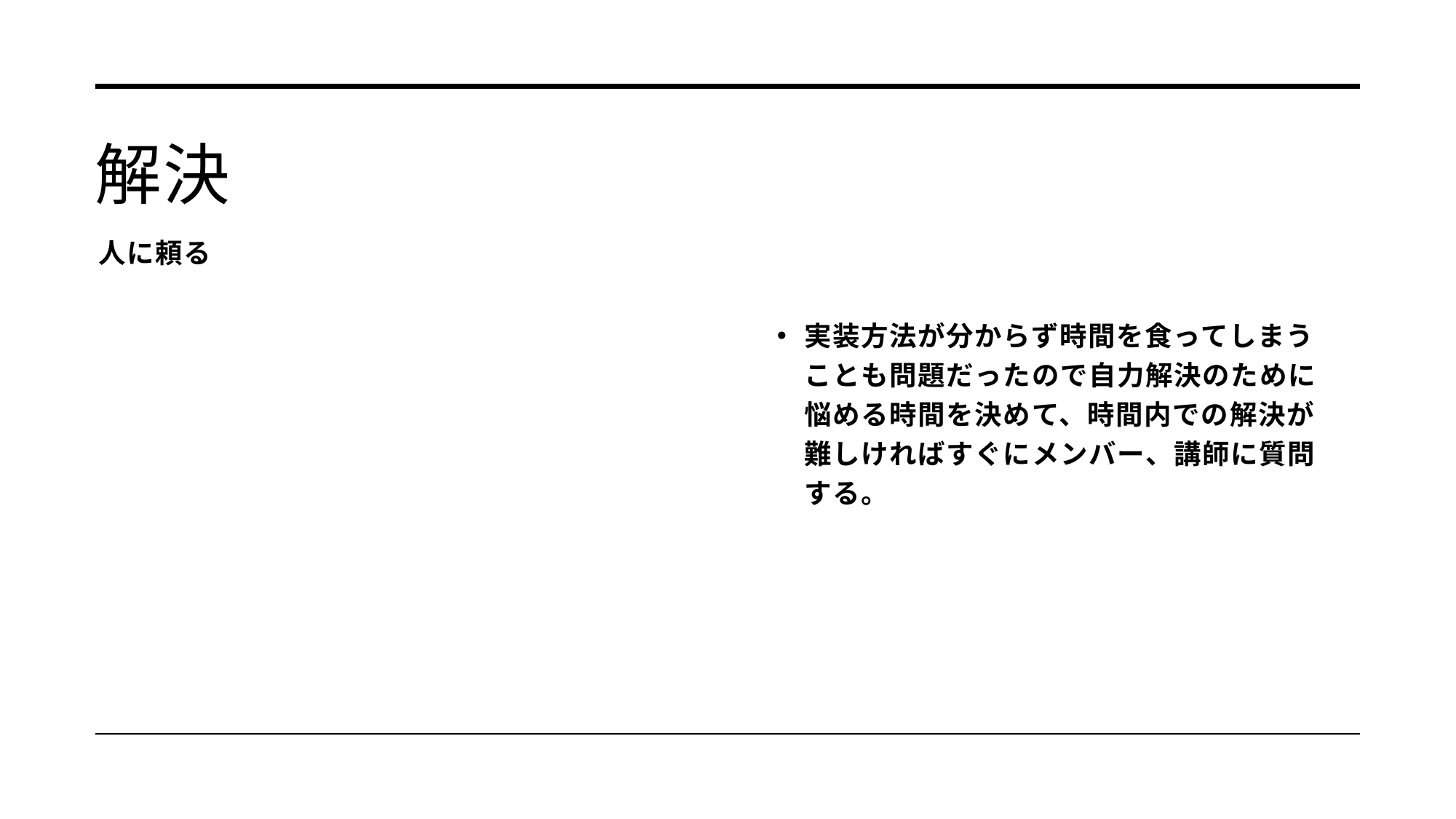

# 解決
人に頼る

実装方法が分からず時間を食ってしまうことも問題だったので自力解決のために悩める時間を決めて、時間内での解決が難しければすぐにメンバー、講師に質問する。